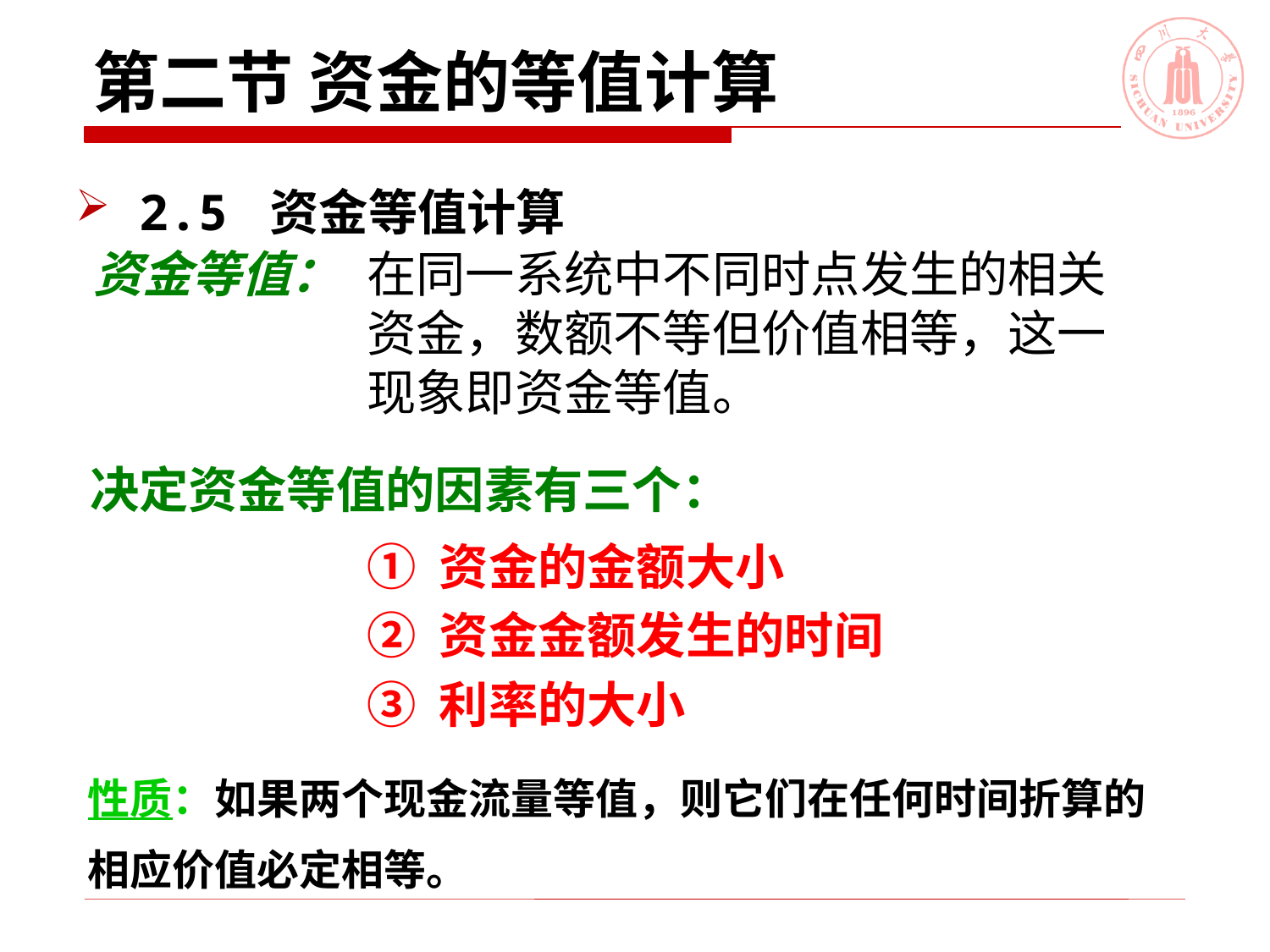

# 第二节 资金的等值计算
2.5 资金等值计算
资金等值：
在同一系统中不同时点发生的相关资金，数额不等但价值相等，这一现象即资金等值。
决定资金等值的因素有三个：
① 资金的金额大小
② 资金金额发生的时间
③ 利率的大小
性质：如果两个现金流量等值，则它们在任何时间折算的相应价值必定相等。